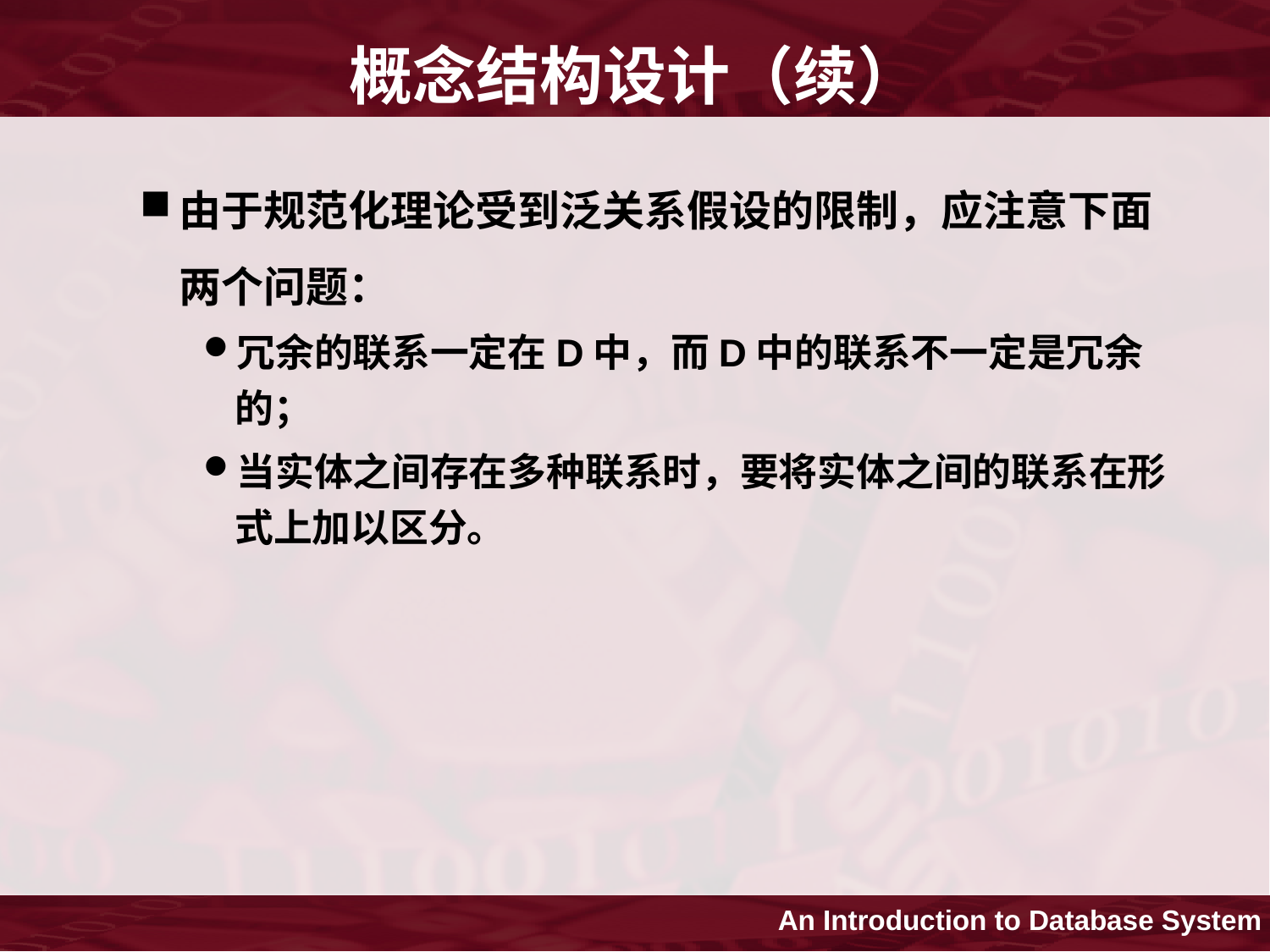

# 概念结构设计（续）
由于规范化理论受到泛关系假设的限制，应注意下面两个问题：
冗余的联系一定在D中，而D中的联系不一定是冗余的；
当实体之间存在多种联系时，要将实体之间的联系在形式上加以区分。